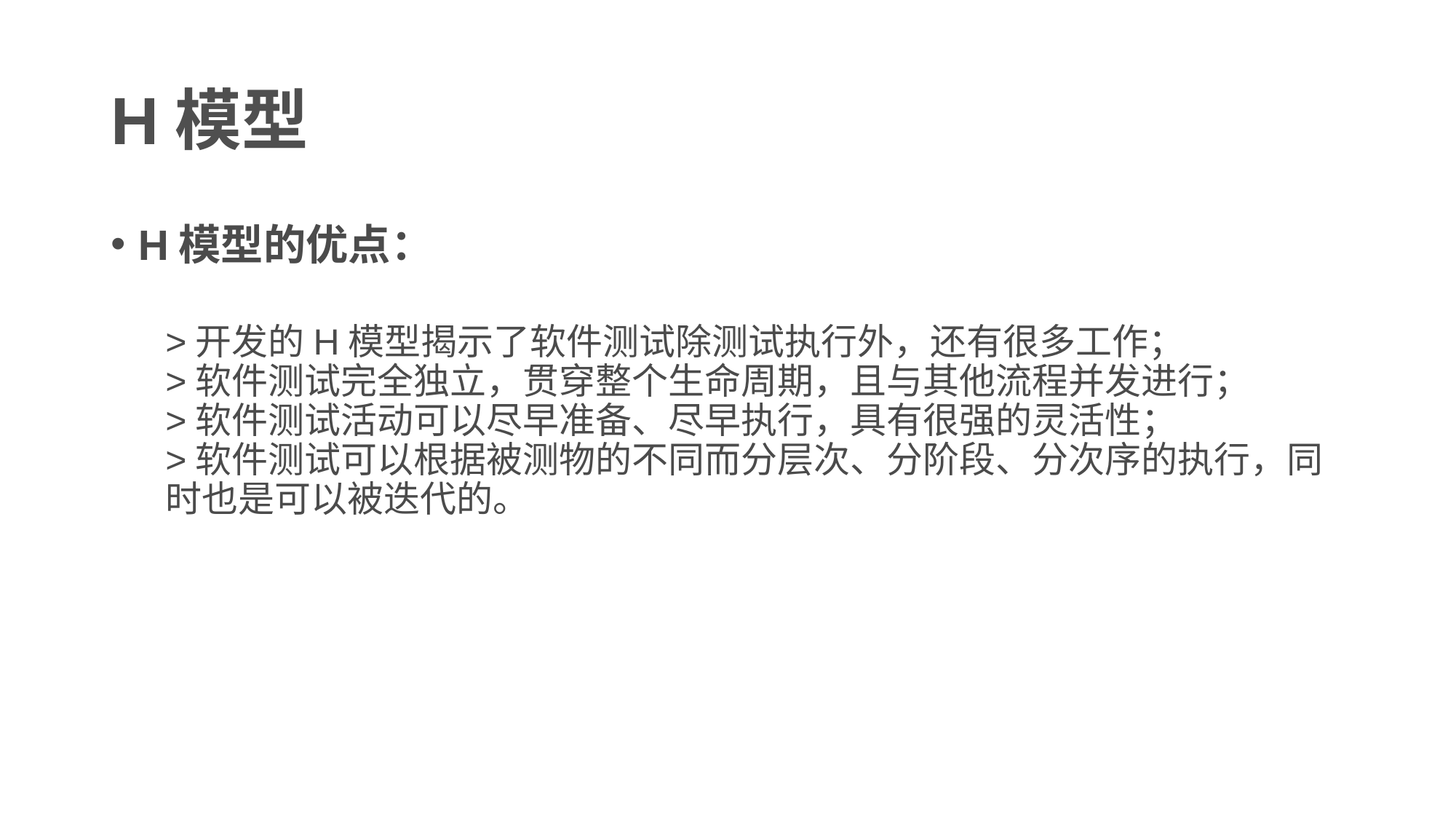

# H模型
H模型的优点：

>开发的H模型揭示了软件测试除测试执行外，还有很多工作；
>软件测试完全独立，贯穿整个生命周期，且与其他流程并发进行；
>软件测试活动可以尽早准备、尽早执行，具有很强的灵活性；
>软件测试可以根据被测物的不同而分层次、分阶段、分次序的执行，同时也是可以被迭代的。